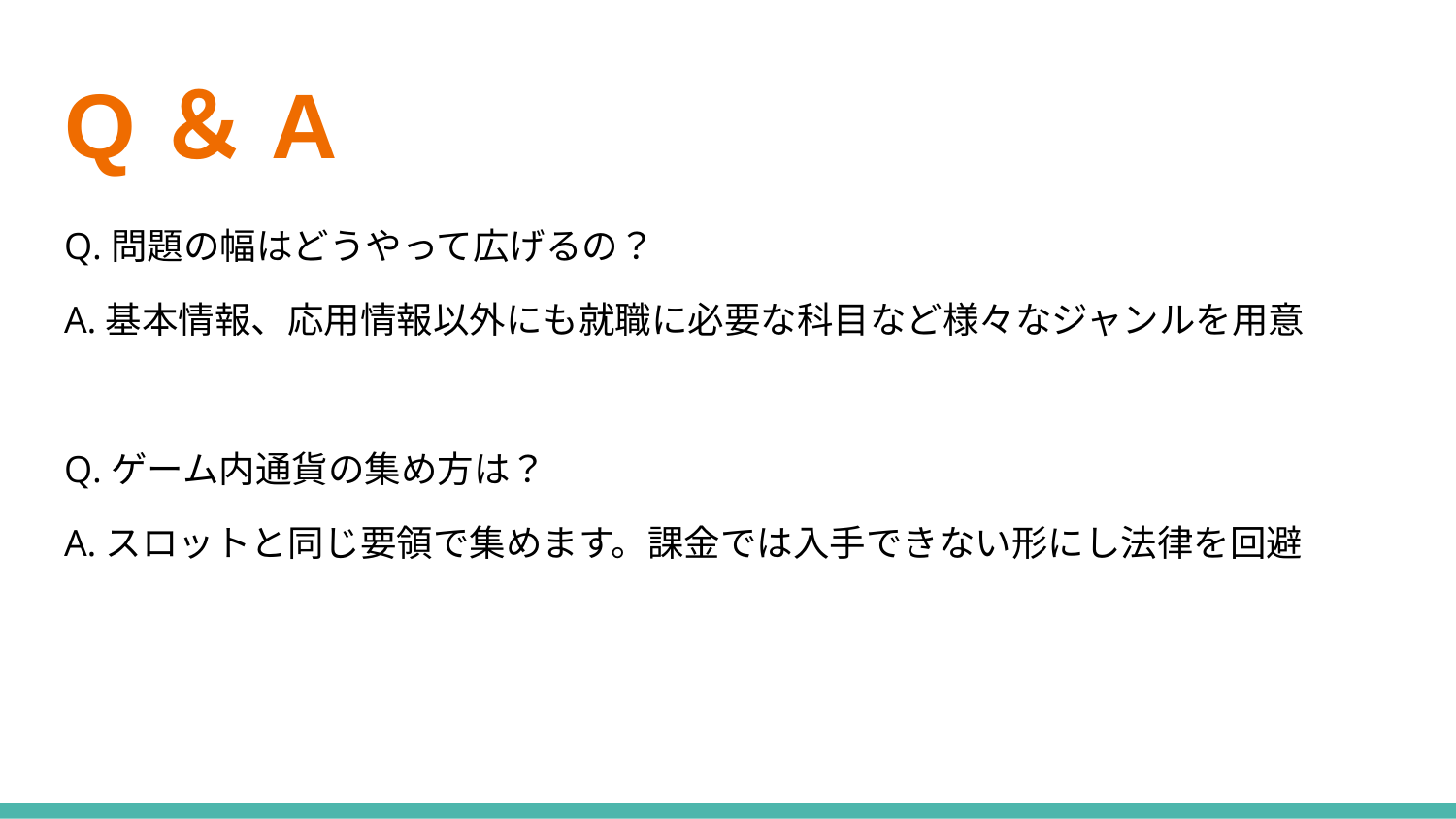

# Q＆A
Q.問題の幅はどうやって広げるの？
A.基本情報、応用情報以外にも就職に必要な科目など様々なジャンルを用意

Q.ゲーム内通貨の集め方は？
A.スロットと同じ要領で集めます。課金では入手できない形にし法律を回避